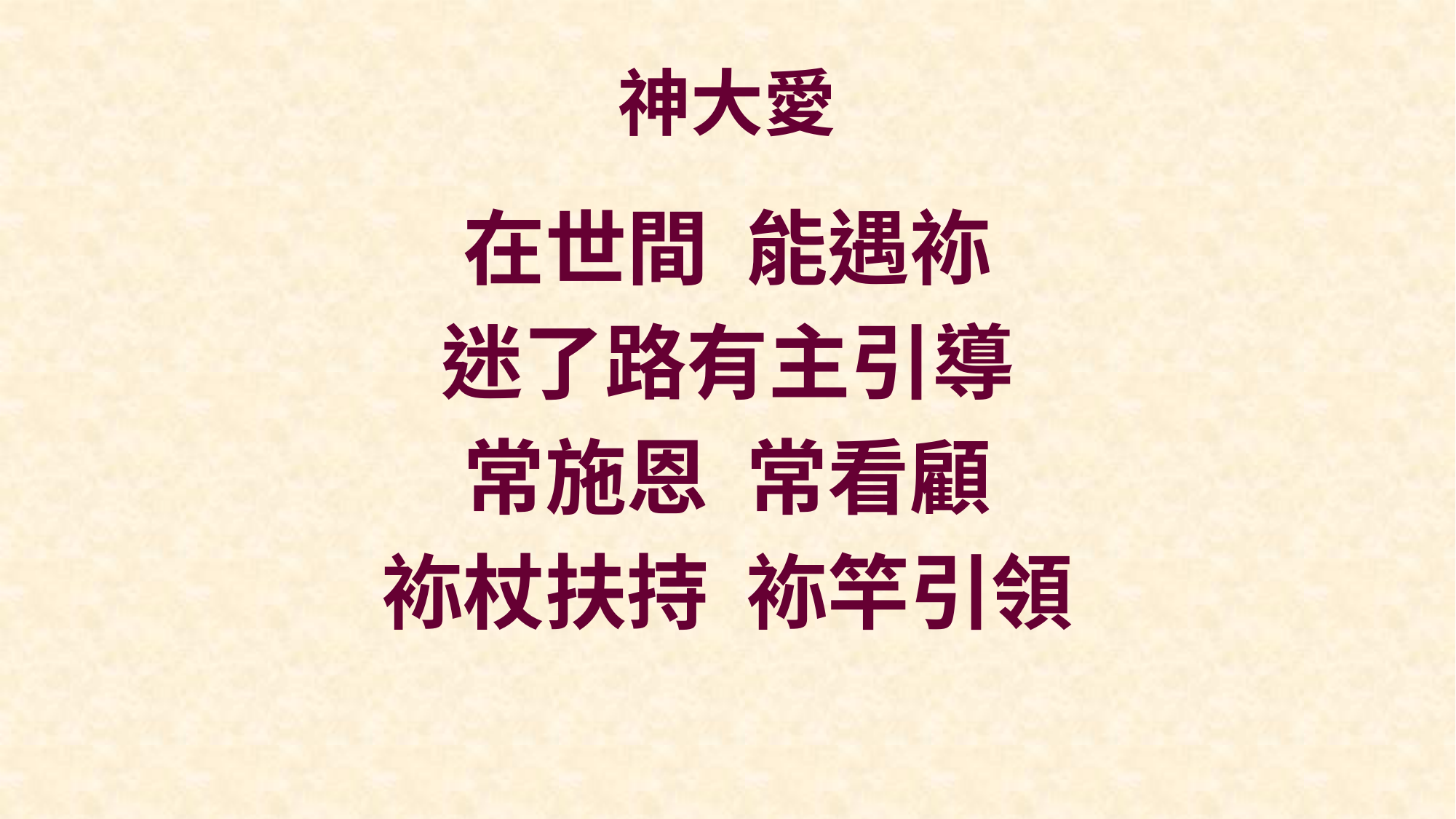

# 神大愛
在世間  能遇袮
迷了路有主引導
常施恩  常看顧
袮杖扶持  袮竿引領